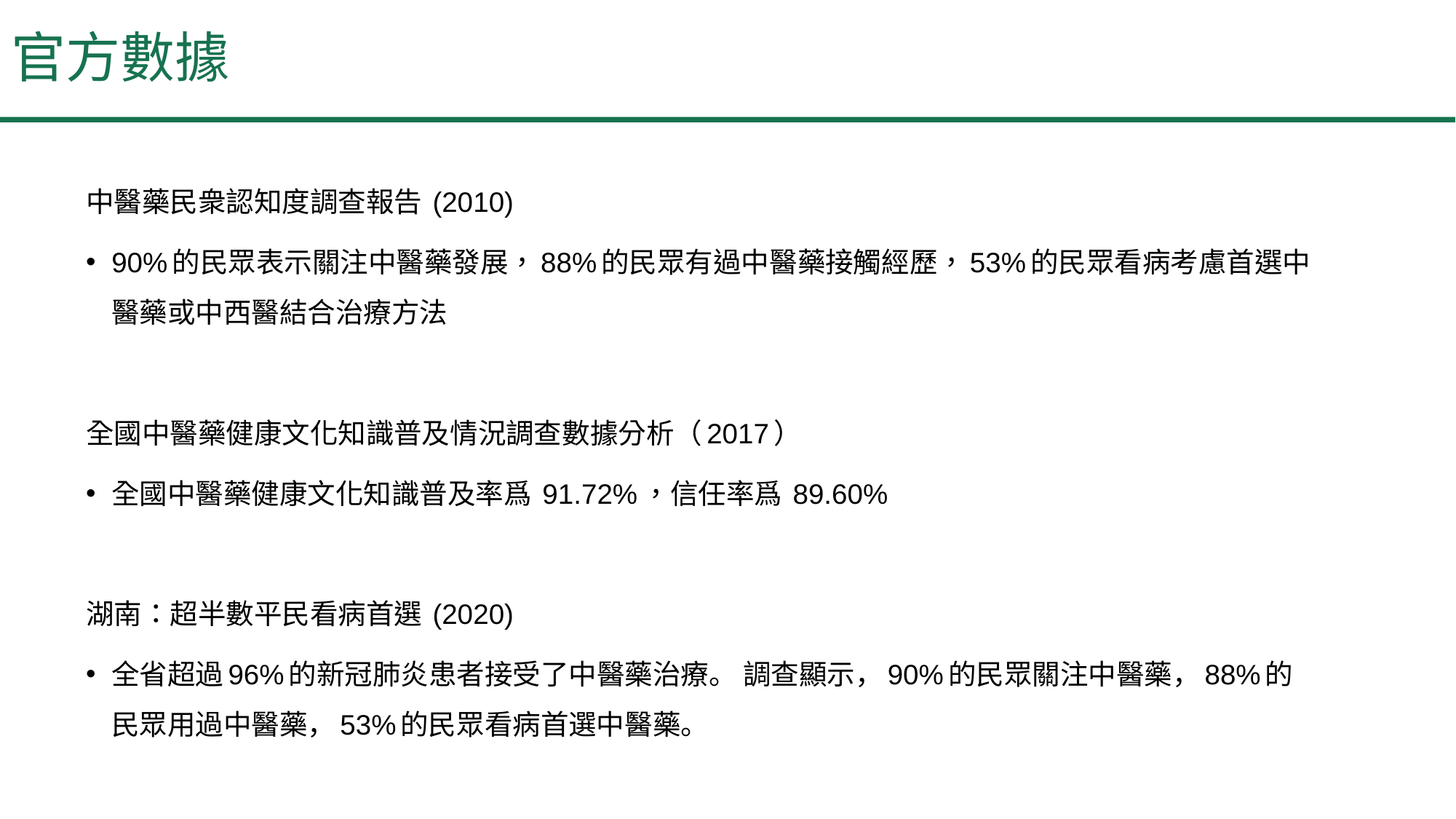

# 官方數據
中醫藥民衆認知度調查報告 (2010)
90%的民眾表示關注中醫藥發展，88%的民眾有過中醫藥接觸經歷，53%的民眾看病考慮首選中醫藥或中西醫結合治療方法

全國中醫藥健康文化知識普及情況調查數據分析（2017）
全國中醫藥健康文化知識普及率爲 91.72%，信任率爲 89.60%

湖南：超半數平民看病首選 (2020)
全省超過96%的新冠肺炎患者接受了中醫藥治療。 調查顯示，90%的民眾關注中醫藥，88%的民眾用過中醫藥，53%的民眾看病首選中醫藥。